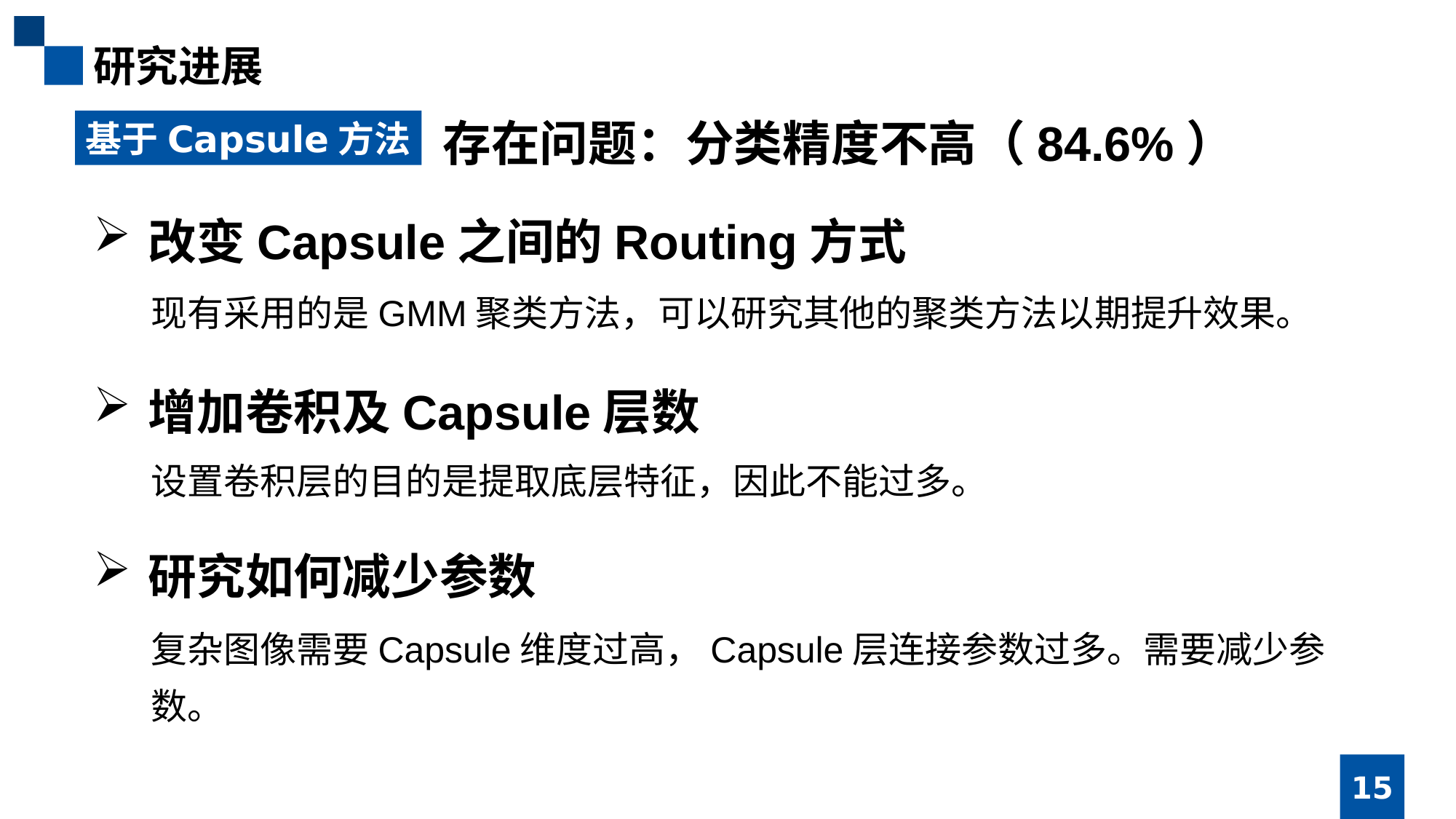

研究进展
存在问题：分类精度不高（84.6%）
基于Capsule方法
改变Capsule之间的Routing方式
现有采用的是GMM聚类方法，可以研究其他的聚类方法以期提升效果。
增加卷积及Capsule层数
设置卷积层的目的是提取底层特征，因此不能过多。
研究如何减少参数
复杂图像需要Capsule维度过高，Capsule层连接参数过多。需要减少参数。
15